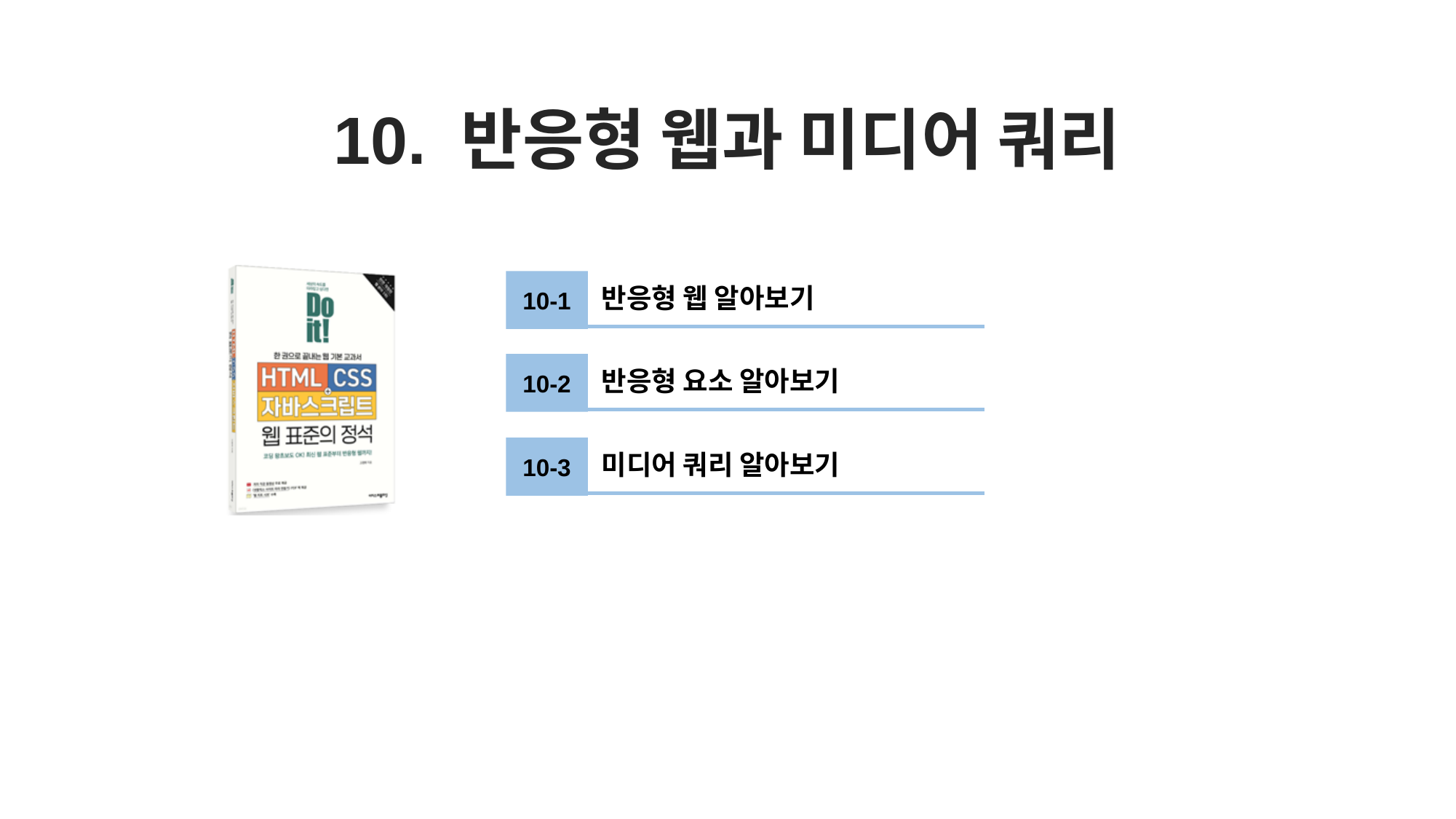

# 10. 반응형 웹과 미디어 쿼리
10-1
반응형 웹 알아보기
10-2
반응형 요소 알아보기
10-3
미디어 쿼리 알아보기